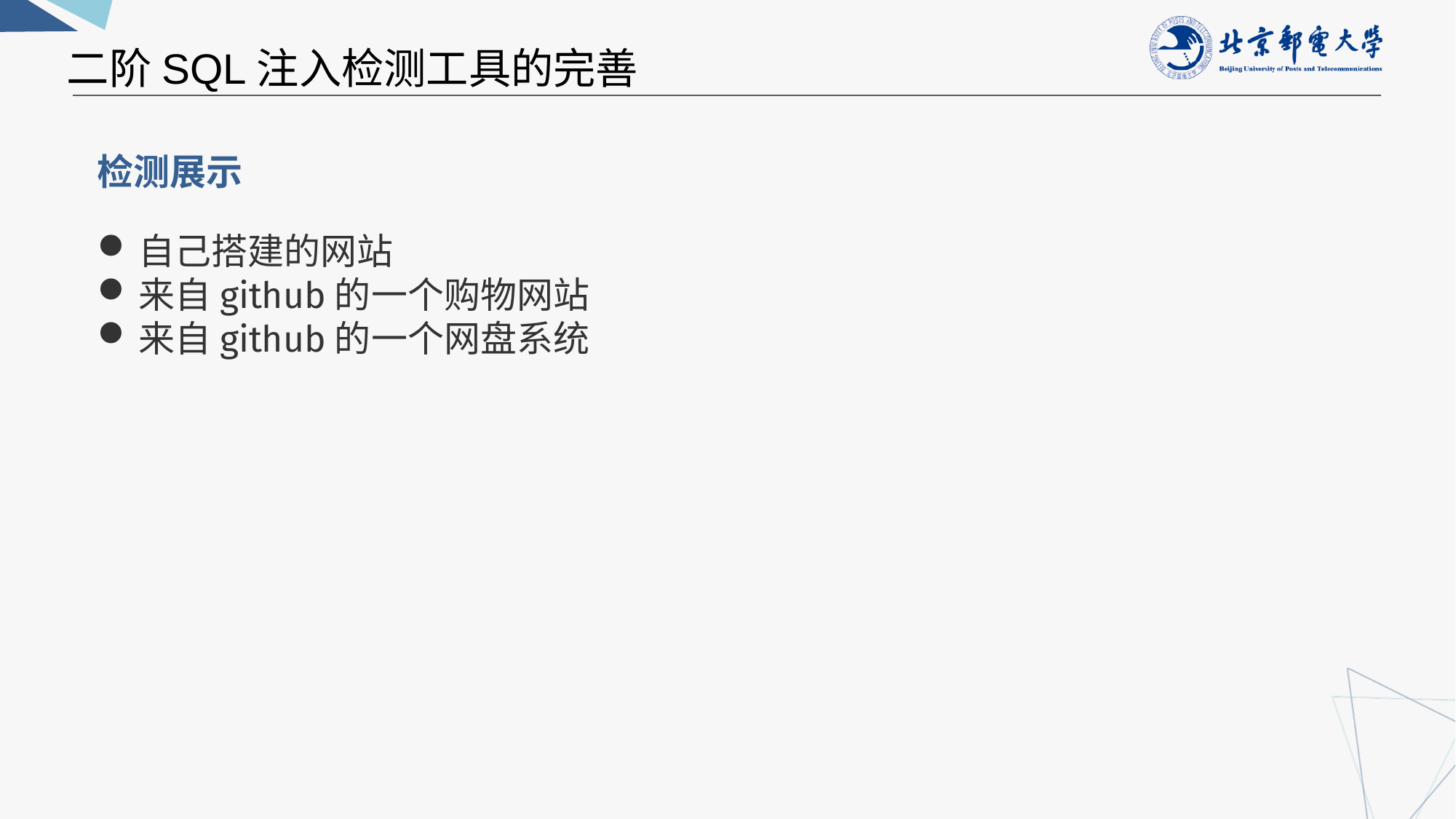

二阶SQL注入检测工具的完善
检测展示
自己搭建的网站
来自github的一个购物网站
来自github的一个网盘系统